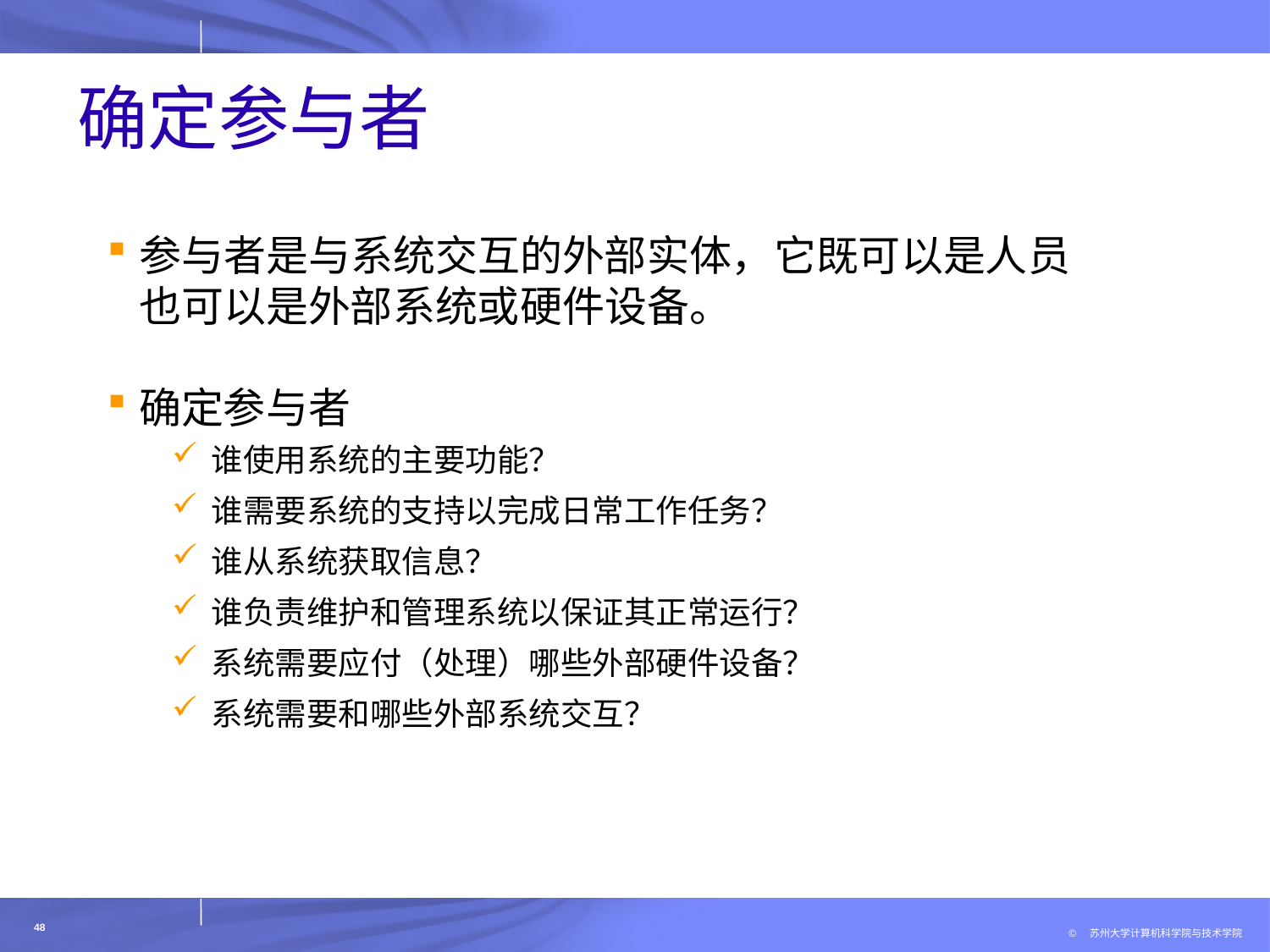

# 确定参与者
参与者是与系统交互的外部实体，它既可以是人员也可以是外部系统或硬件设备。

确定参与者
谁使用系统的主要功能？
谁需要系统的支持以完成日常工作任务？
谁从系统获取信息？
谁负责维护和管理系统以保证其正常运行？
系统需要应付（处理）哪些外部硬件设备？
系统需要和哪些外部系统交互？

48